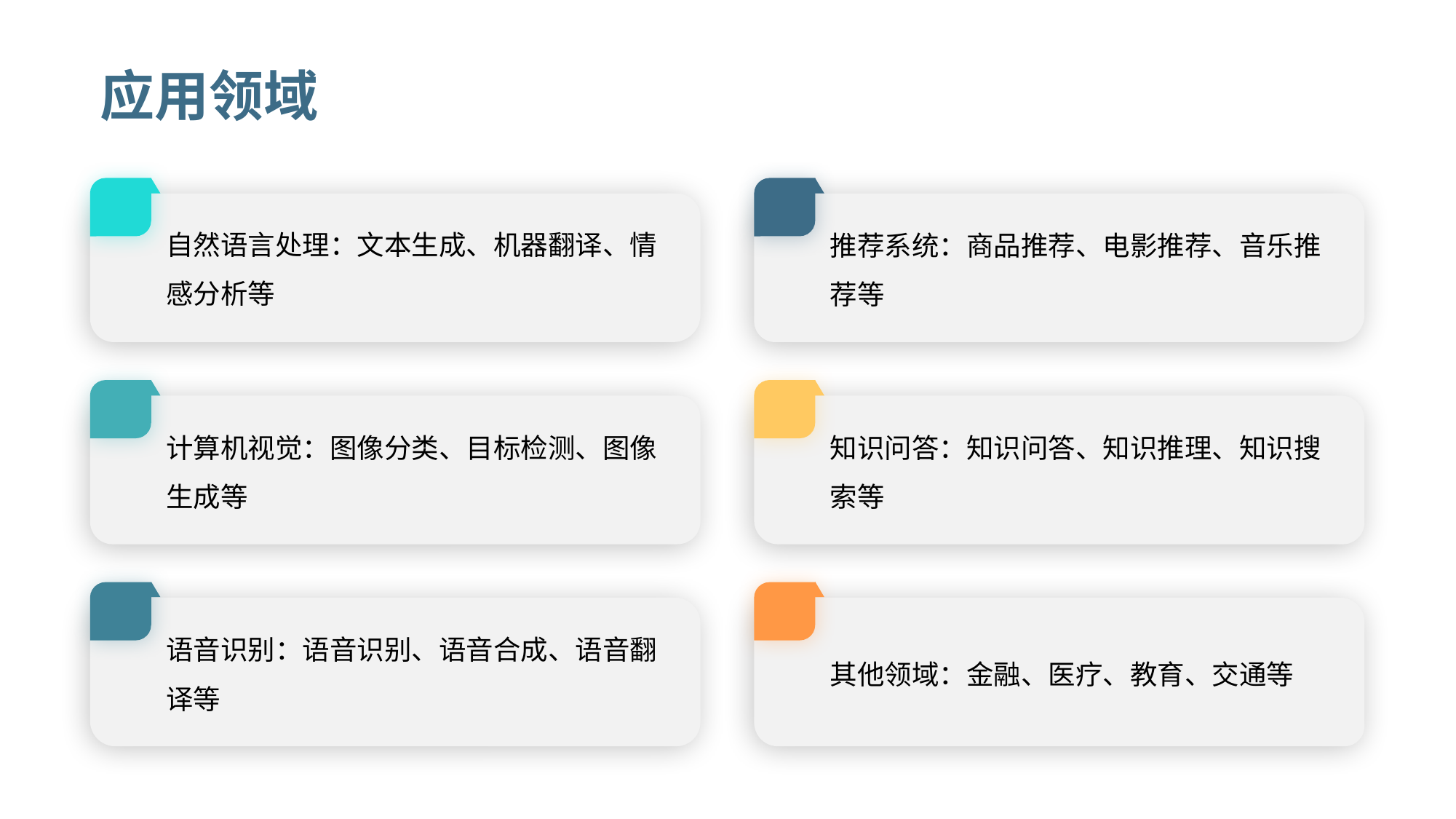

# 应用领域

自然语言处理：文本生成、机器翻译、情感分析等
推荐系统：商品推荐、电影推荐、音乐推荐等

计算机视觉：图像分类、目标检测、图像生成等
知识问答：知识问答、知识推理、知识搜索等

语音识别：语音识别、语音合成、语音翻译等
其他领域：金融、医疗、教育、交通等